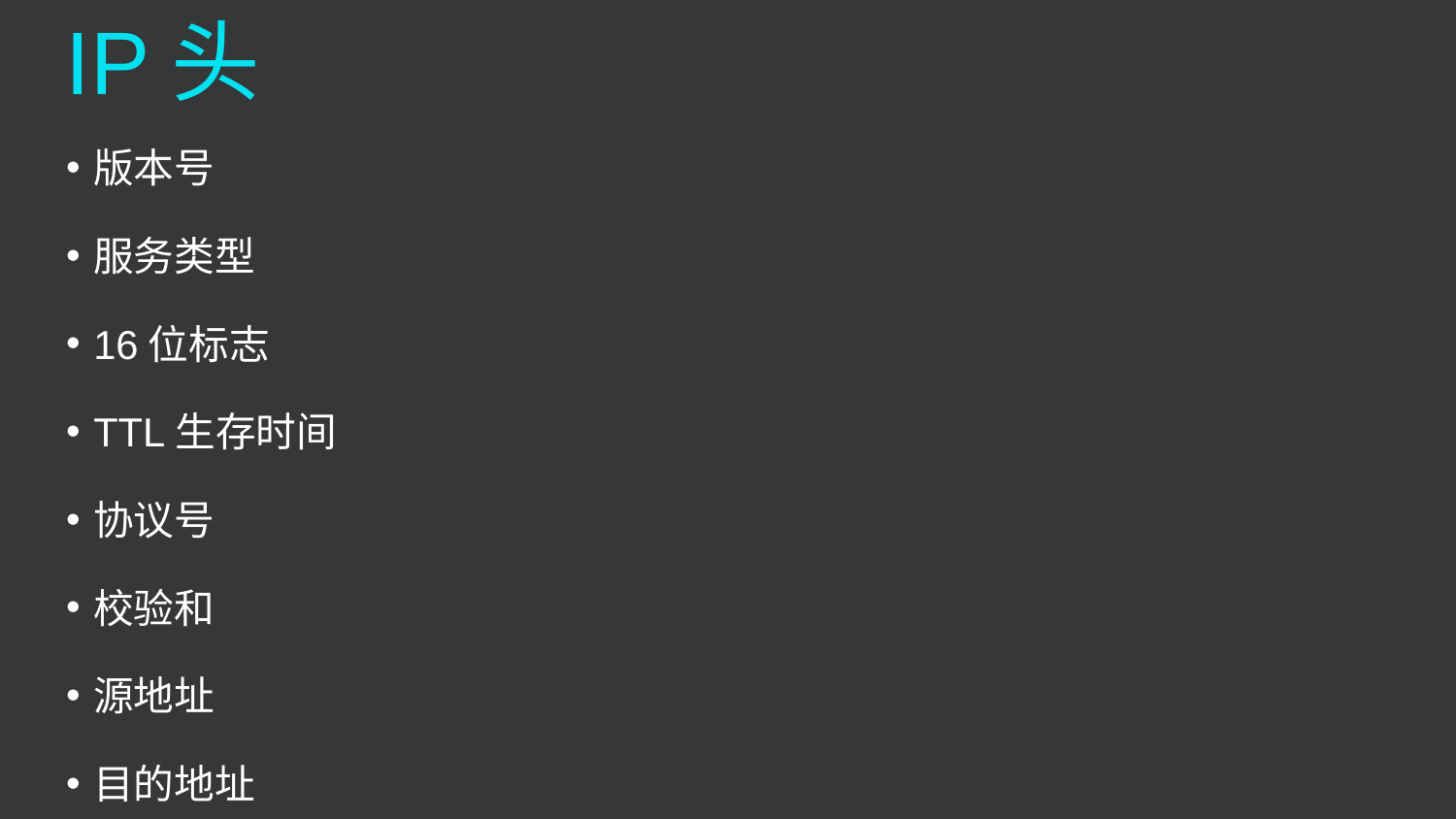

# IP头
版本号
服务类型
16位标志
TTL生存时间
协议号
校验和
源地址
目的地址